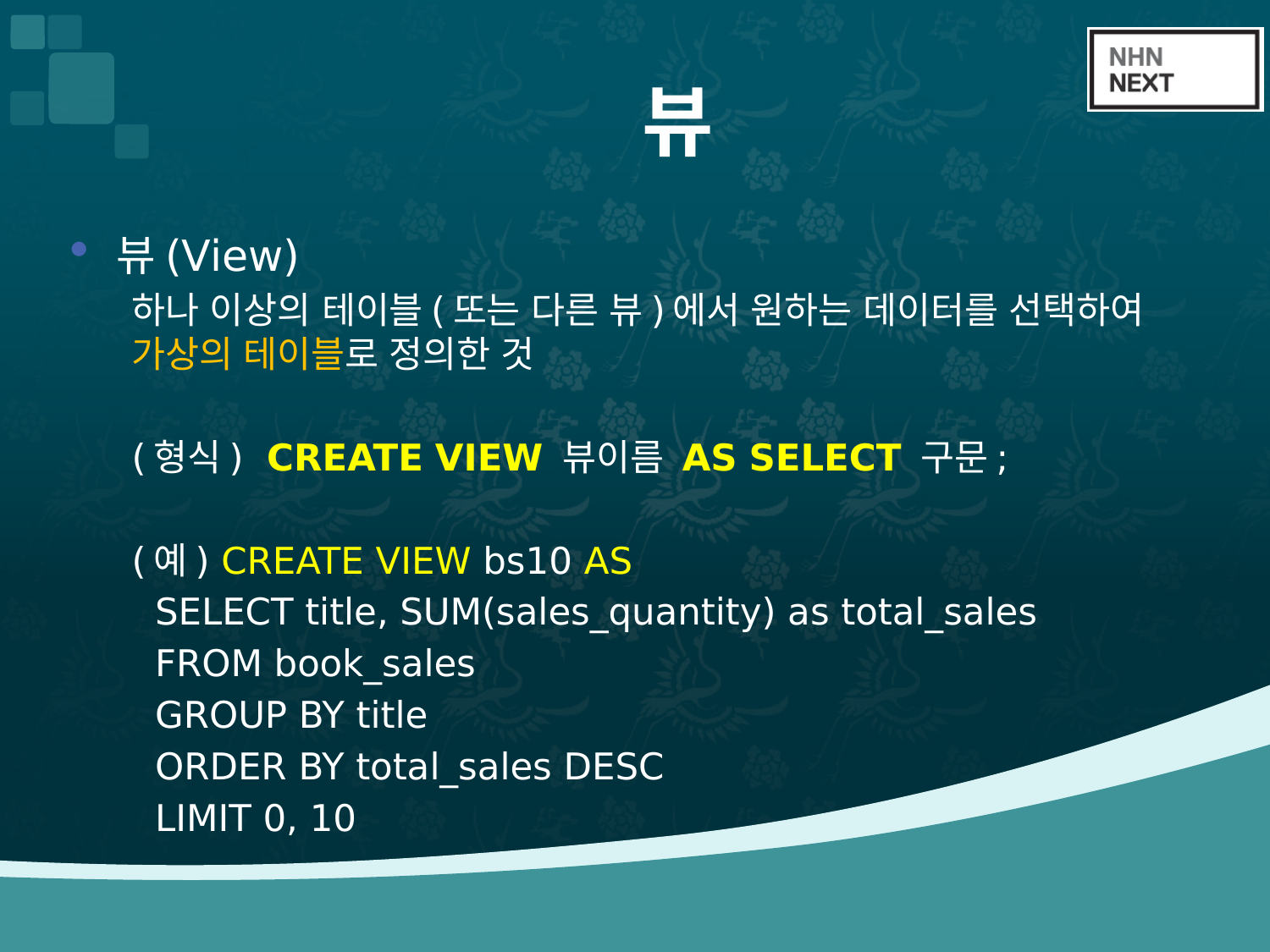

# 뷰
뷰(View)
하나 이상의 테이블(또는 다른 뷰)에서 원하는 데이터를 선택하여 가상의 테이블로 정의한 것

(형식)  CREATE VIEW 뷰이름 AS SELECT 구문;

(예) CREATE VIEW bs10 AS
	  SELECT title, SUM(sales_quantity) as total_sales
	  FROM book_sales
	  GROUP BY title
	  ORDER BY total_sales DESC
	  LIMIT 0, 10